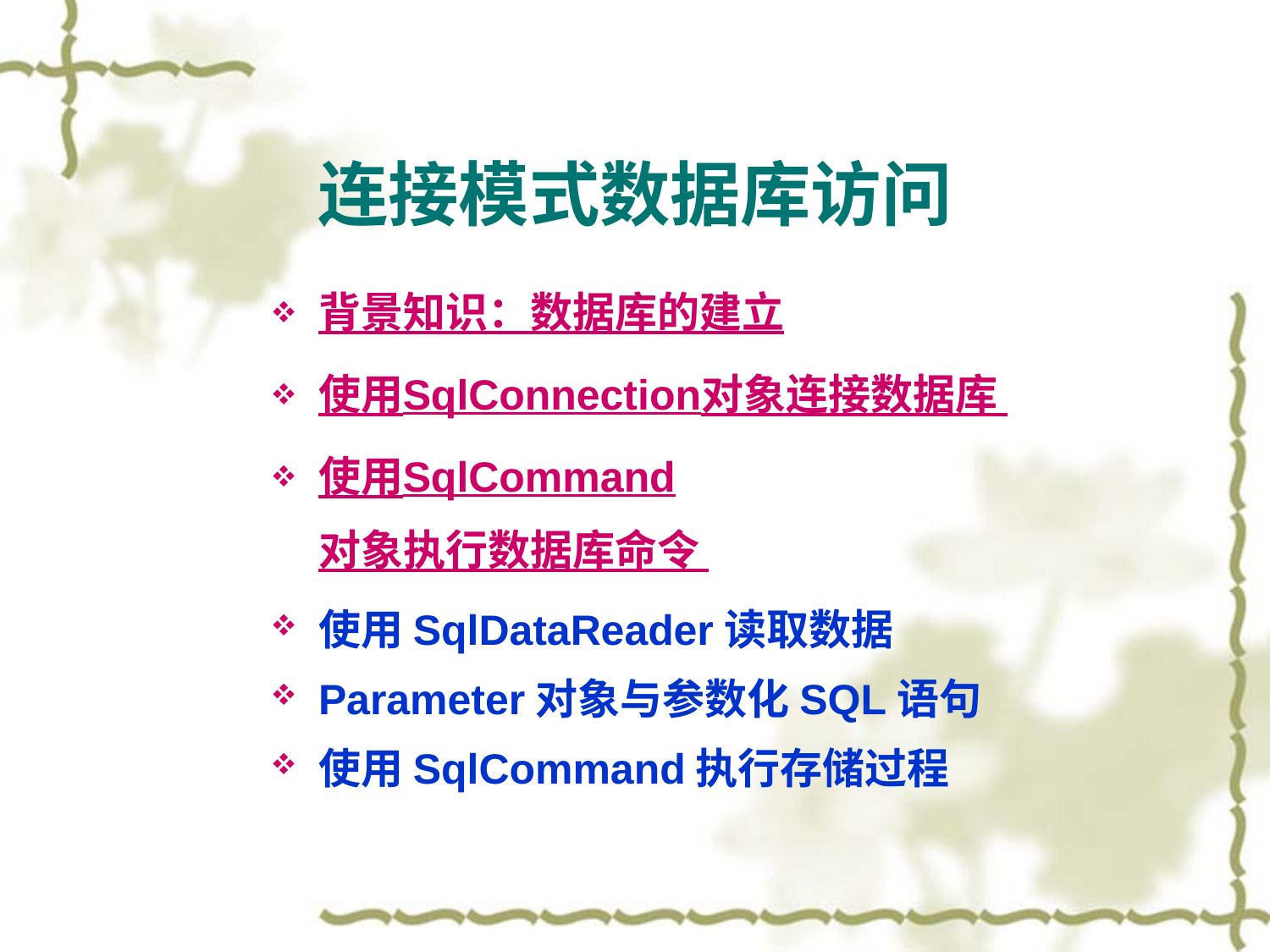

# 连接模式数据库访问
背景知识：数据库的建立
使用SqlConnection对象连接数据库
使用SqlCommand对象执行数据库命令
使用SqlDataReader读取数据
Parameter对象与参数化SQL语句
使用SqlCommand执行存储过程